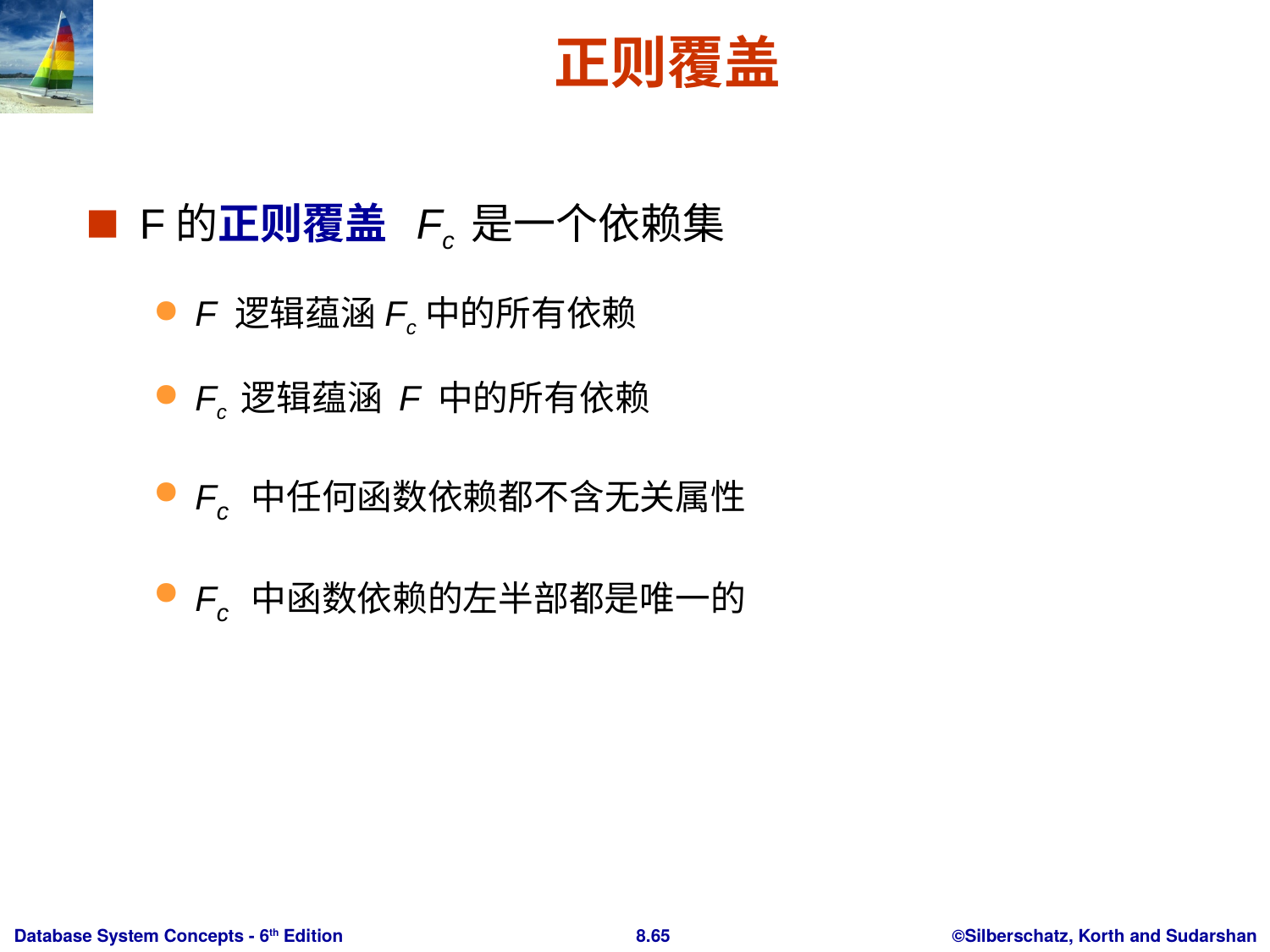

# 正则覆盖
F的正则覆盖  Fc 是一个依赖集
F 逻辑蕴涵Fc中的所有依赖
Fc 逻辑蕴涵 F 中的所有依赖
Fc 中任何函数依赖都不含无关属性
Fc 中函数依赖的左半部都是唯一的